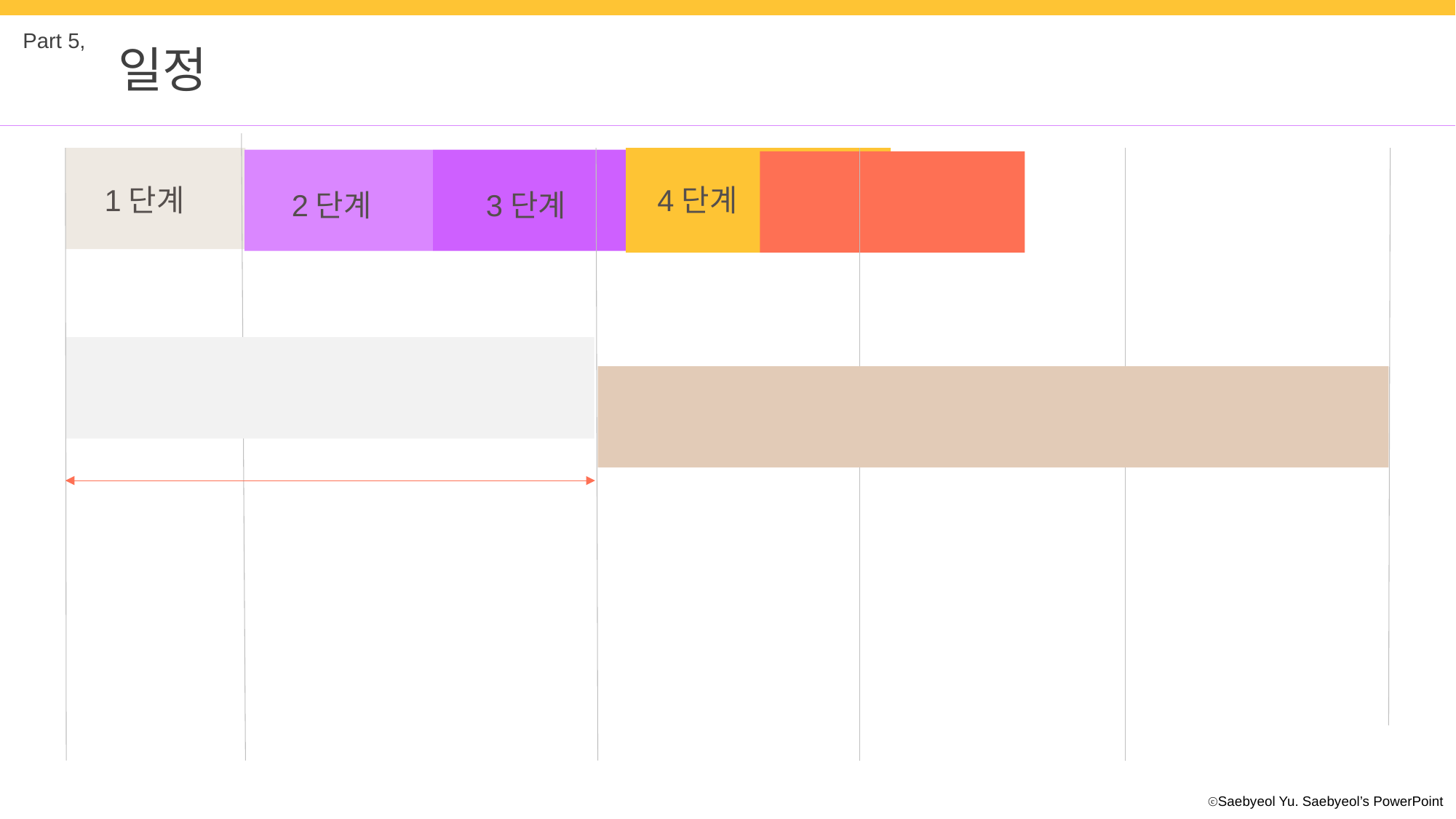

Part 5,
일정

5단계
1단계
4단계
2단계
3단계